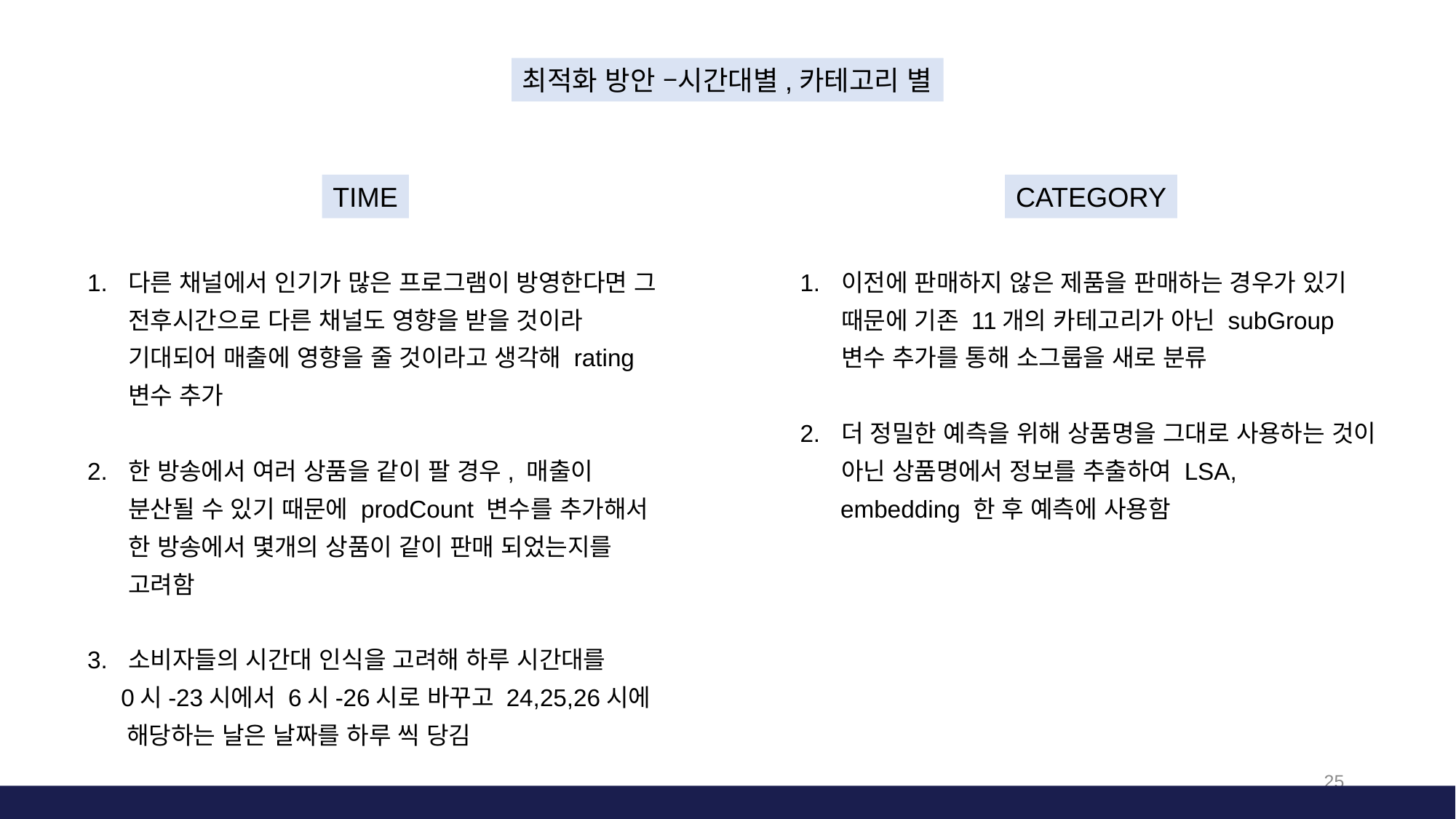

최적화 방안 –시간대별,카테고리 별
TIME
CATEGORY
다른 채널에서 인기가 많은 프로그램이 방영한다면 그 전후시간으로 다른 채널도 영향을 받을 것이라    기대되어 매출에 영향을 줄 것이라고 생각해 rating 변수 추가

한 방송에서 여러 상품을 같이 팔 경우, 매출이        분산될 수 있기 때문에 prodCount 변수를 추가해서 한 방송에서 몇개의 상품이 같이 판매 되었는지를    고려함

소비자들의 시간대 인식을 고려해 하루 시간대를
     0시-23시에서 6시-26시로 바꾸고 24,25,26시에
     해당하는 날은 날짜를 하루 씩 당김

이전에 판매하지 않은 제품을 판매하는 경우가 있기 때문에 기존 11개의 카테고리가 아닌 subGroup    변수 추가를 통해 소그룹을 새로 분류

더 정밀한 예측을 위해 상품명을 그대로 사용하는 것이 아닌 상품명에서 정보를 추출하여 LSA,
      embedding 한 후 예측에 사용함
25